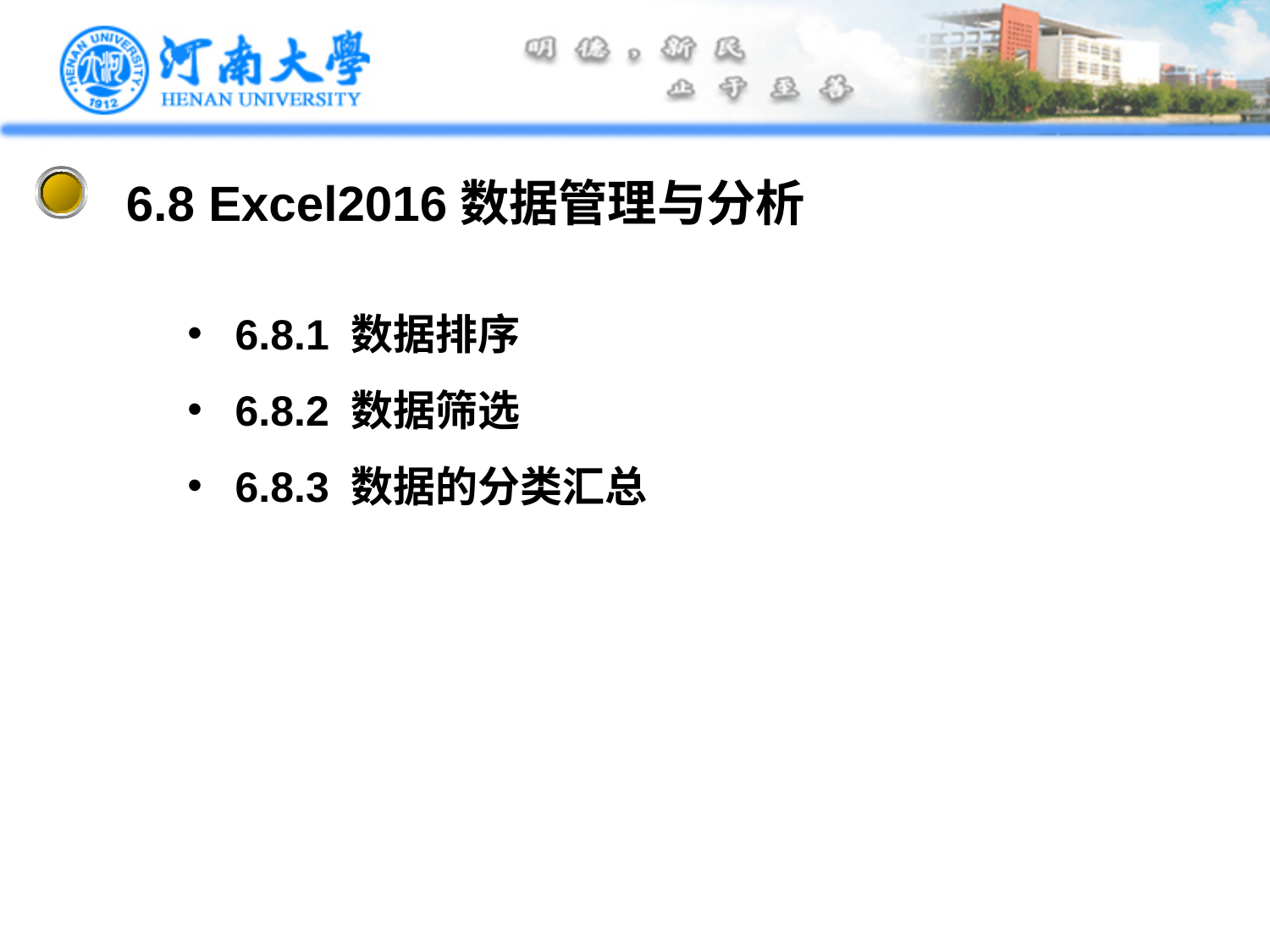

6.8 Excel2016数据管理与分析

6.8.1 数据排序
6.8.2 数据筛选
6.8.3 数据的分类汇总